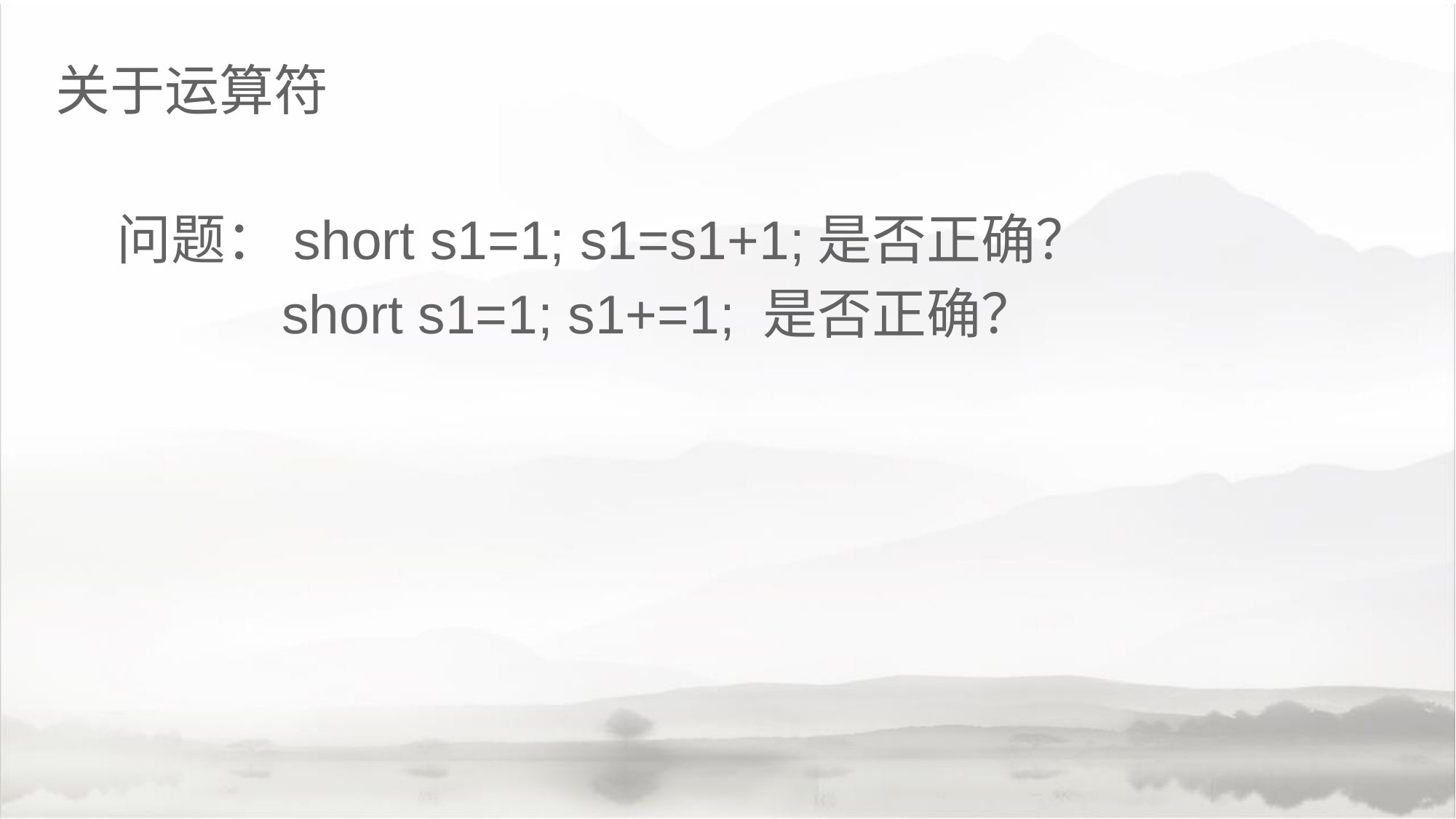

关于运算符

    问题：short s1=1; s1=s1+1;是否正确？
               short s1=1; s1+=1; 是否正确？